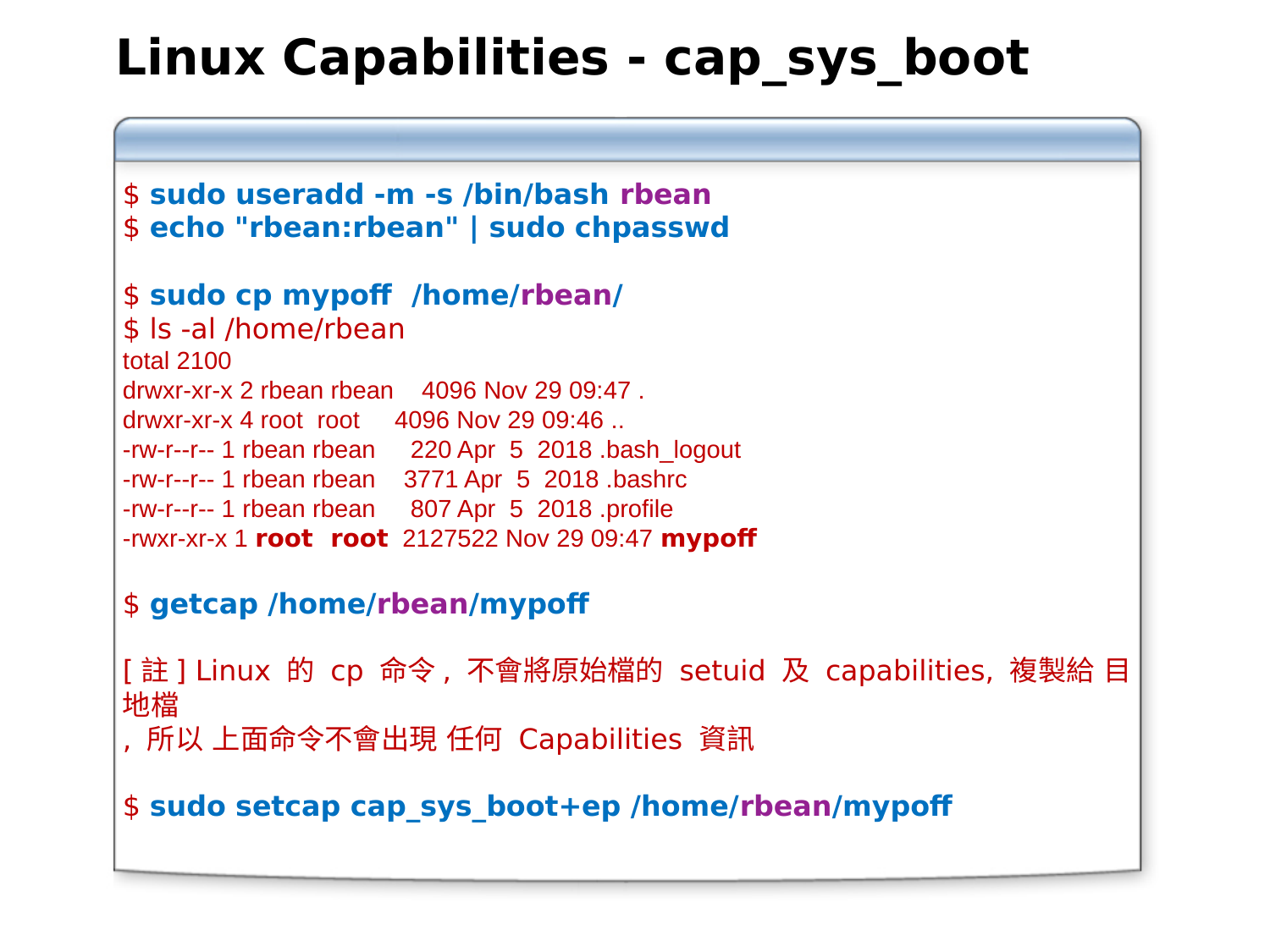

Linux Capabilities - cap_sys_boot
$ sudo useradd -m -s /bin/bash rbean
$ echo "rbean:rbean" | sudo chpasswd

$ sudo cp mypoff  /home/rbean/
$ ls -al /home/rbean
total 2100
drwxr-xr-x 2 rbean rbean    4096 Nov 29 09:47 .
drwxr-xr-x 4 root  root     4096 Nov 29 09:46 ..
-rw-r--r-- 1 rbean rbean     220 Apr  5  2018 .bash_logout
-rw-r--r-- 1 rbean rbean    3771 Apr  5  2018 .bashrc
-rw-r--r-- 1 rbean rbean     807 Apr  5  2018 .profile
-rwxr-xr-x 1 root  root  2127522 Nov 29 09:47 mypoff

$ getcap /home/rbean/mypoff

[註] Linux 的 cp 命令, 不會將原始檔的 setuid 及 capabilities, 複製給 目地檔
, 所以 上面命令不會出現 任何 Capabilities 資訊

$ sudo setcap cap_sys_boot+ep /home/rbean/mypoff